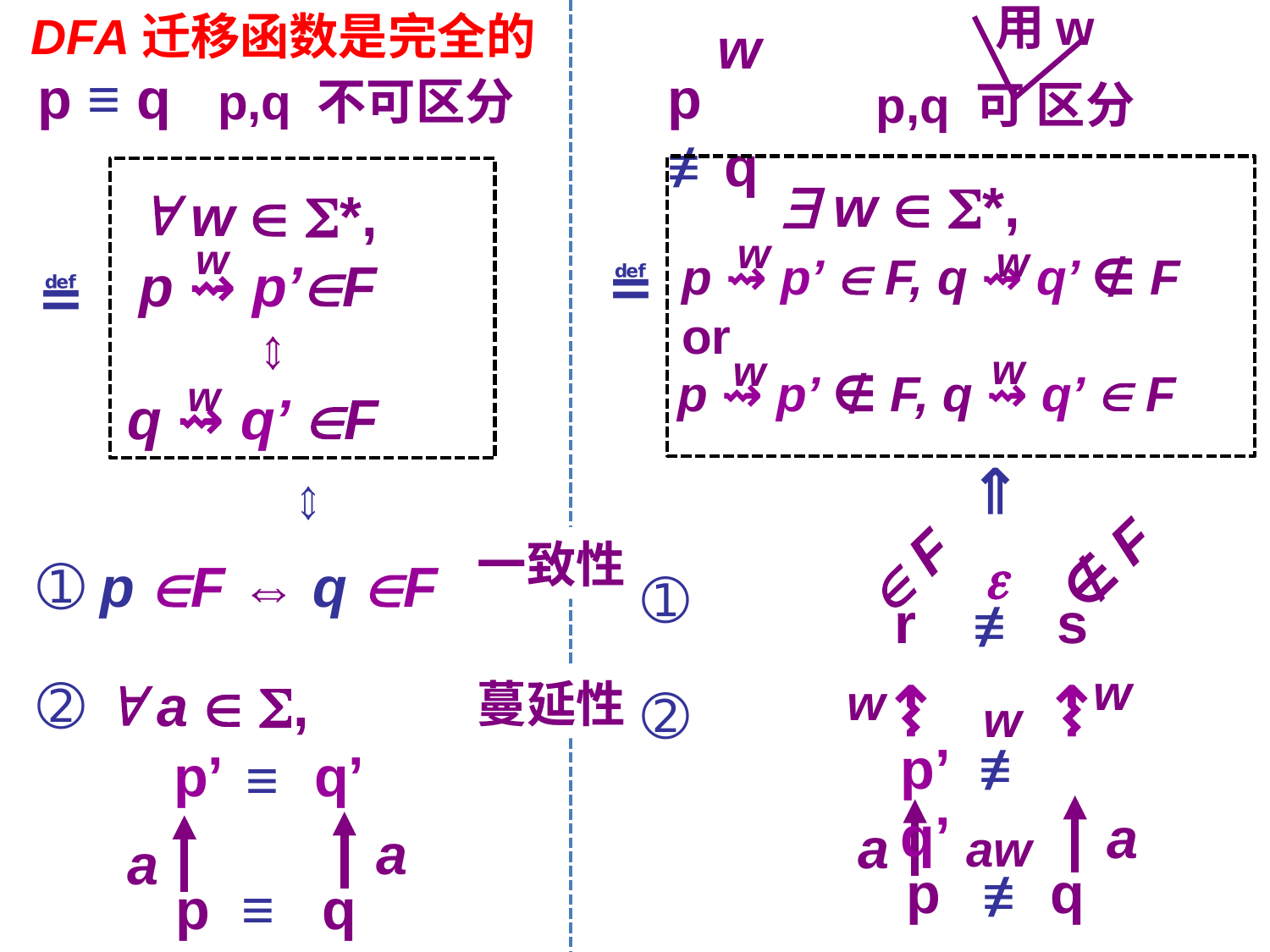

用w
DFA迁移函数是完全的
w

p ≡ q
p ≢q
p,q 不可区分
p,q 可 区分

∃ w ∈ Σ*,
∀ w ∈ Σ*,
w
w
w
p ⇝ p’ ∈ F, q ⇝ q’ ∉ F
or
p ⇝ p’∈F
≝
≝
⇔
w
w
p ⇝ p’ ∉ F, q ⇝ q’ ∈ F
w
q ⇝ q’ ∈F
⇐
⇔
∉ F
∈ F
一致性
ε
➀ p ∈F ⇔ q ∈F
➀
   r         s
≢
⇝
⇝
w
➁ ∀ a ∈ Σ,
w
蔓延性
➁
w
p’  ≢  q’
p’      q’
   ≡
a
a
aw
a
a
 p       q

≢
 p  ≡   q